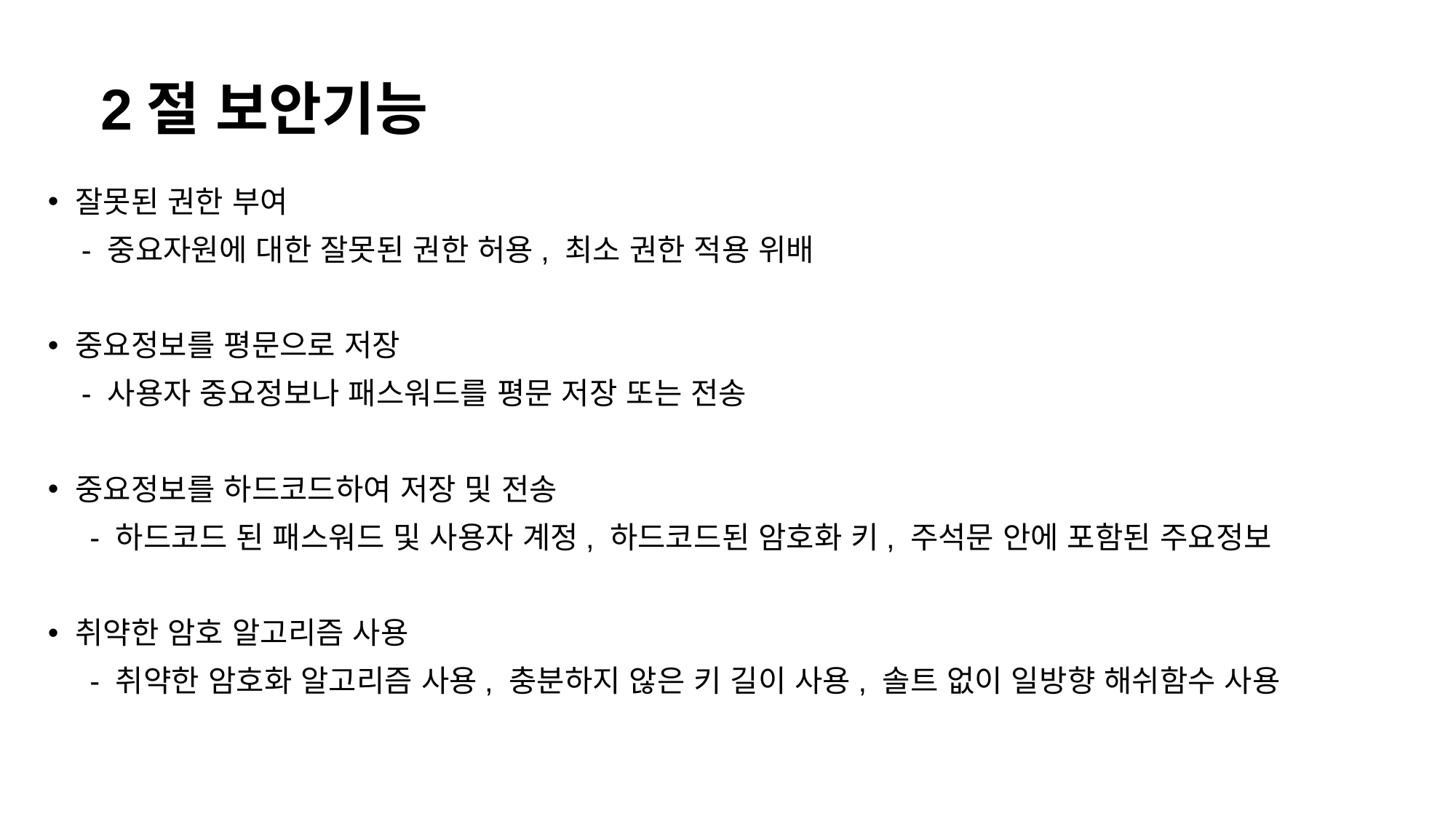

# 2절 보안기능
잘못된 권한 부여
    - 중요자원에 대한 잘못된 권한 허용, 최소 권한 적용 위배

중요정보를 평문으로 저장
    - 사용자 중요정보나 패스워드를 평문 저장 또는 전송

중요정보를 하드코드하여 저장 및 전송
     - 하드코드 된 패스워드 및 사용자 계정, 하드코드된 암호화 키, 주석문 안에 포함된 주요정보

취약한 암호 알고리즘 사용
     - 취약한 암호화 알고리즘 사용, 충분하지 않은 키 길이 사용, 솔트 없이 일방향 해쉬함수 사용